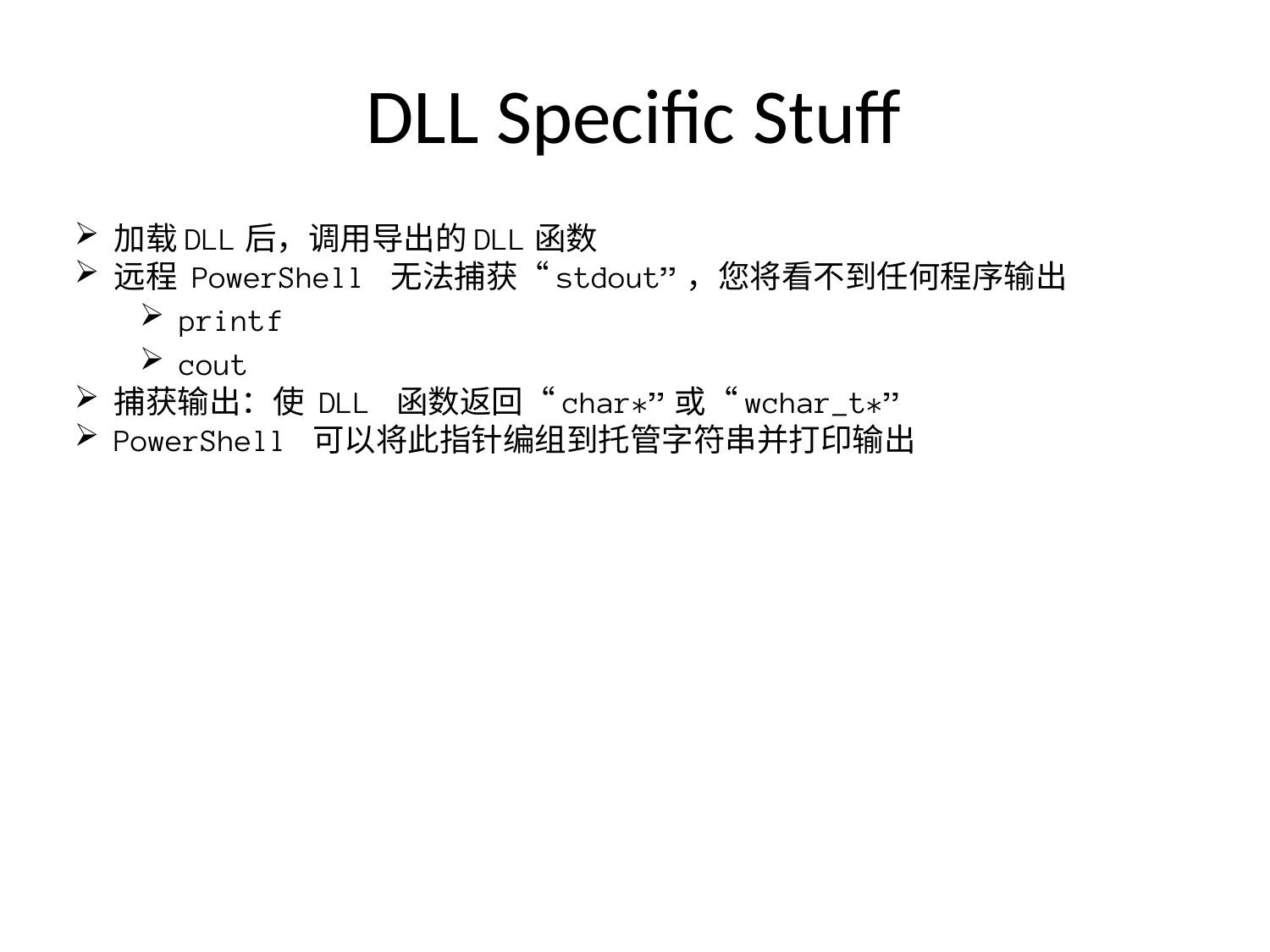

# DLL Specific Stuff
加载DLL后，调用导出的DLL函数
远程 PowerShell 无法捕获“stdout”，您将看不到任何程序输出
printf
cout
捕获输出：使 DLL 函数返回“char*”或“wchar_t*”
PowerShell 可以将此指针编组到托管字符串并打印输出